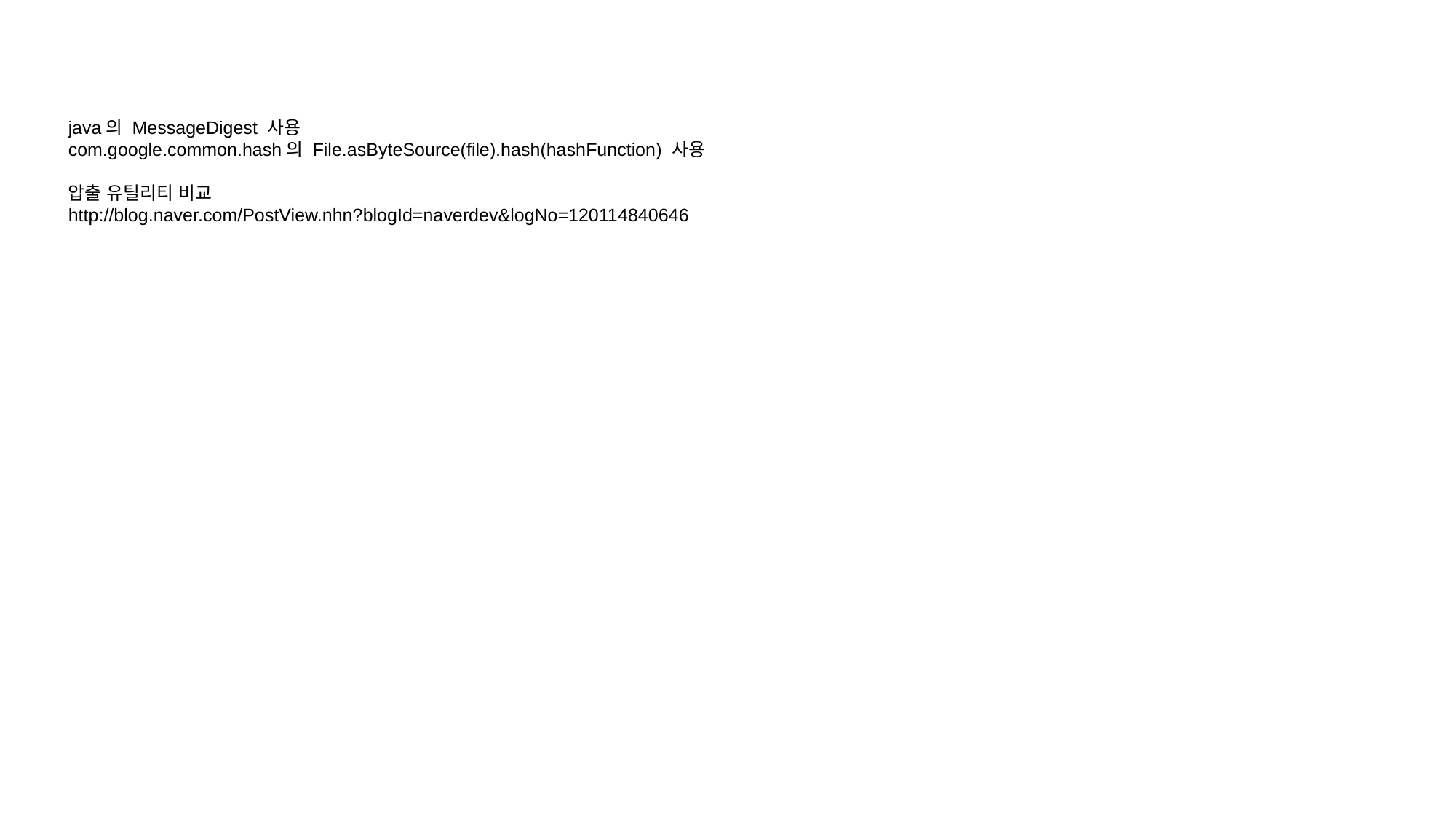

java의 MessageDigest 사용
com.google.common.hash의 File.asByteSource(file).hash(hashFunction) 사용

압출 유틸리티 비교
http://blog.naver.com/PostView.nhn?blogId=naverdev&logNo=120114840646